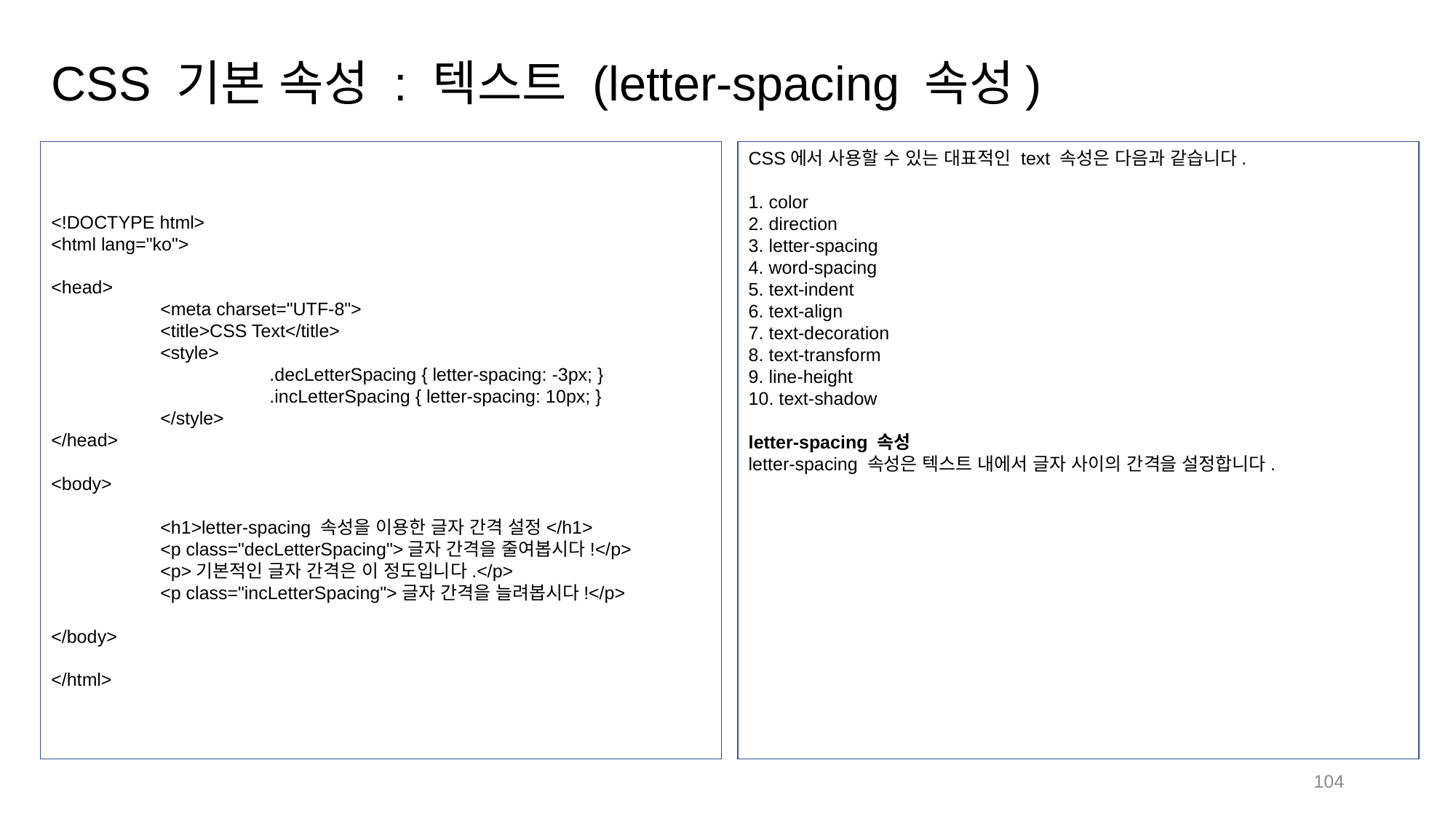

# CSS 기본 속성 : 텍스트 (letter-spacing 속성)
<!DOCTYPE html>
<html lang="ko">

<head>
	<meta charset="UTF-8">
	<title>CSS Text</title>
	<style>
		.decLetterSpacing { letter-spacing: -3px; }
		.incLetterSpacing { letter-spacing: 10px; }
	</style>
</head>

<body>

	<h1>letter-spacing 속성을 이용한 글자 간격 설정</h1>
	<p class="decLetterSpacing">글자 간격을 줄여봅시다!</p>
	<p>기본적인 글자 간격은 이 정도입니다.</p>
	<p class="incLetterSpacing">글자 간격을 늘려봅시다!</p>

</body>

</html>
CSS에서 사용할 수 있는 대표적인 text 속성은 다음과 같습니다.

1. color
2. direction
3. letter-spacing
4. word-spacing
5. text-indent
6. text-align
7. text-decoration
8. text-transform
9. line-height
10. text-shadow

letter-spacing 속성
letter-spacing 속성은 텍스트 내에서 글자 사이의 간격을 설정합니다.

104